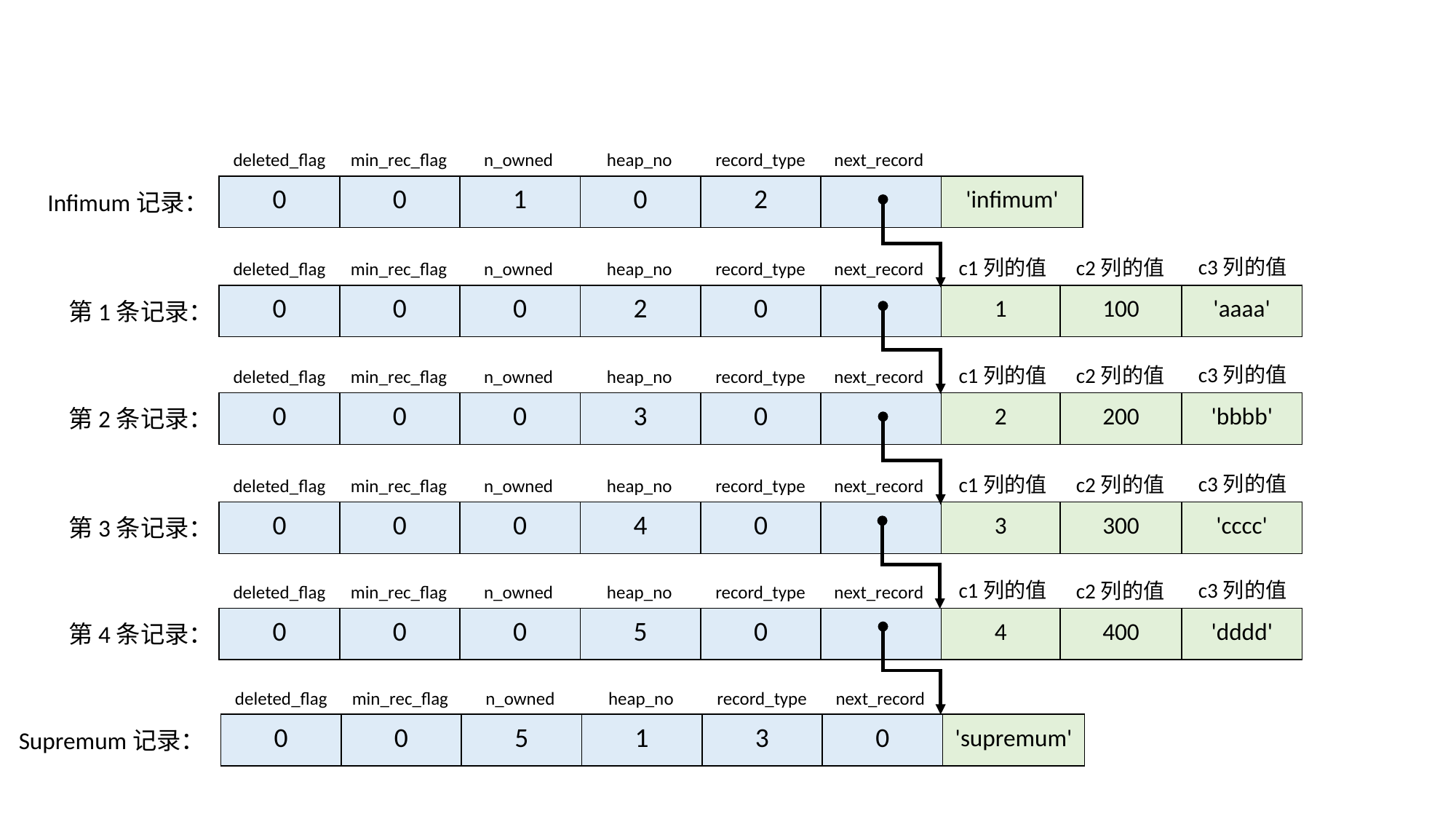

heap_no
record_type
next_record
deleted_flag
min_rec_flag
n_owned
| 0 | 0 | 1 | 0 | 2 |  | 'infimum' |
| --- | --- | --- | --- | --- | --- | --- |
Infimum记录：
c3列的值
c1列的值
c2列的值
heap_no
record_type
next_record
deleted_flag
min_rec_flag
n_owned
| 0 | 0 | 0 | 2 | 0 |  | 1 | 100 | 'aaaa' |
| --- | --- | --- | --- | --- | --- | --- | --- | --- |
第1条记录：
c3列的值
c1列的值
c2列的值
heap_no
record_type
next_record
deleted_flag
min_rec_flag
n_owned
| 0 | 0 | 0 | 3 | 0 |  | 2 | 200 | 'bbbb' |
| --- | --- | --- | --- | --- | --- | --- | --- | --- |
第2条记录：
c3列的值
c1列的值
c2列的值
heap_no
record_type
next_record
deleted_flag
min_rec_flag
n_owned
| 0 | 0 | 0 | 4 | 0 |  | 3 | 300 | 'cccc' |
| --- | --- | --- | --- | --- | --- | --- | --- | --- |
第3条记录：
c3列的值
c1列的值
c2列的值
heap_no
record_type
next_record
deleted_flag
min_rec_flag
n_owned
| 0 | 0 | 0 | 5 | 0 |  | 4 | 400 | 'dddd' |
| --- | --- | --- | --- | --- | --- | --- | --- | --- |
第4条记录：
heap_no
record_type
next_record
deleted_flag
min_rec_flag
n_owned
| 0 | 0 | 5 | 1 | 3 | 0 | 'supremum' |
| --- | --- | --- | --- | --- | --- | --- |
Supremum记录：